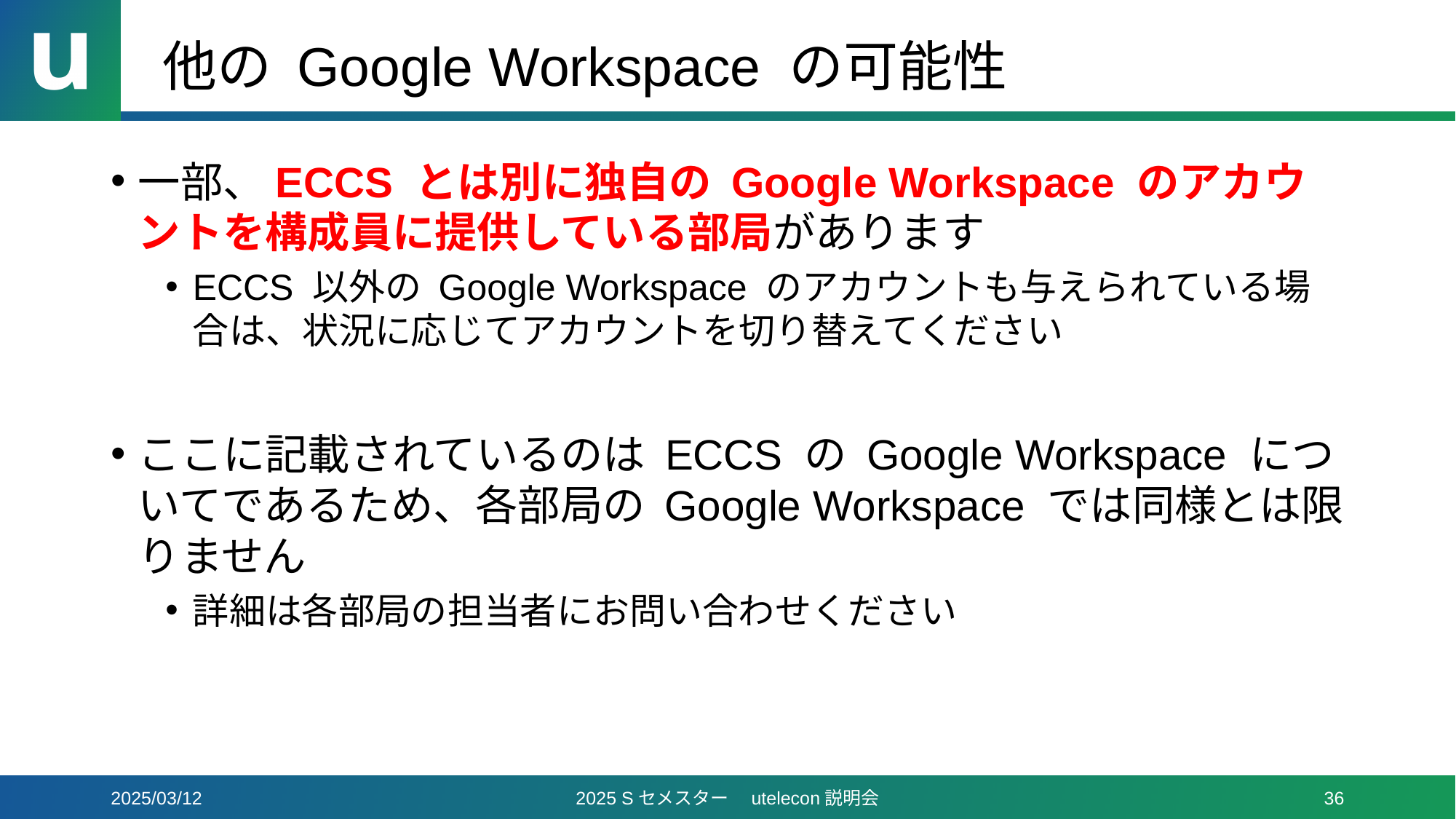

# 他の Google Workspace の可能性
一部、ECCS とは別に独自の Google Workspace のアカウントを構成員に提供している部局があります
ECCS 以外の Google Workspace のアカウントも与えられている場合は、状況に応じてアカウントを切り替えてください

ここに記載されているのは ECCS の Google Workspace についてであるため、各部局の Google Workspace では同様とは限りません
詳細は各部局の担当者にお問い合わせください
2025/03/12
2025 Sセメスター　utelecon説明会
36